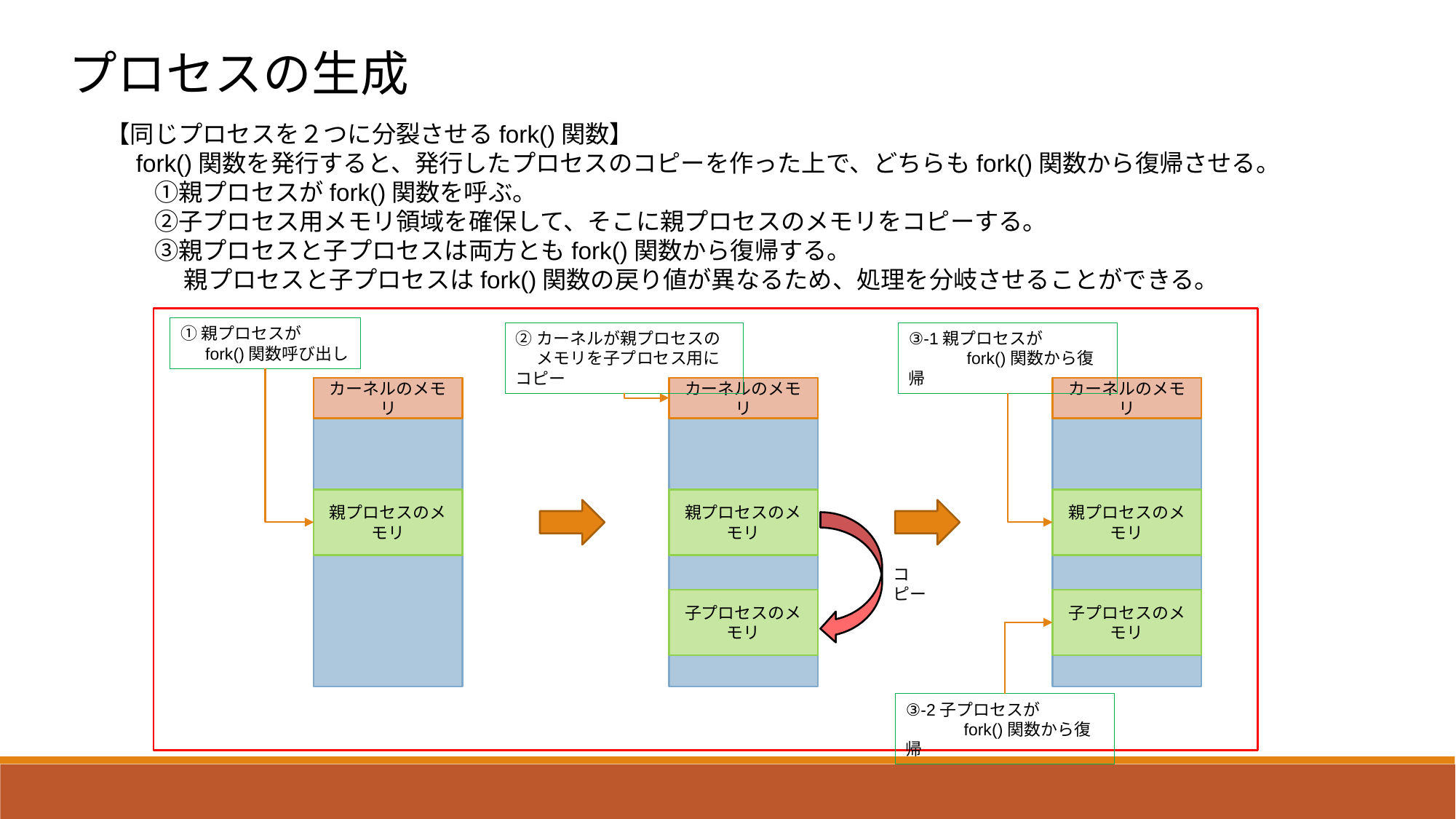

プロセスの生成
【同じプロセスを２つに分裂させるfork()関数】
　fork()関数を発行すると、発行したプロセスのコピーを作った上で、どちらもfork()関数から復帰させる。
　　①親プロセスがfork()関数を呼ぶ。
　　②子プロセス用メモリ領域を確保して、そこに親プロセスのメモリをコピーする。
　　③親プロセスと子プロセスは両方ともfork()関数から復帰する。
　　　 親プロセスと子プロセスはfork()関数の戻り値が異なるため、処理を分岐させることができる。

①親プロセスが
　 fork()関数呼び出し
②カーネルが親プロセスの
　 メモリを子プロセス用にコピー
③-1親プロセスが
　　　 fork()関数から復帰

カーネルのメモリ

カーネルのメモリ

カーネルのメモリ
親プロセスのメモリ
親プロセスのメモリ
親プロセスのメモリ

コピー
子プロセスのメモリ
子プロセスのメモリ
③-2子プロセスが
　　　 fork()関数から復帰